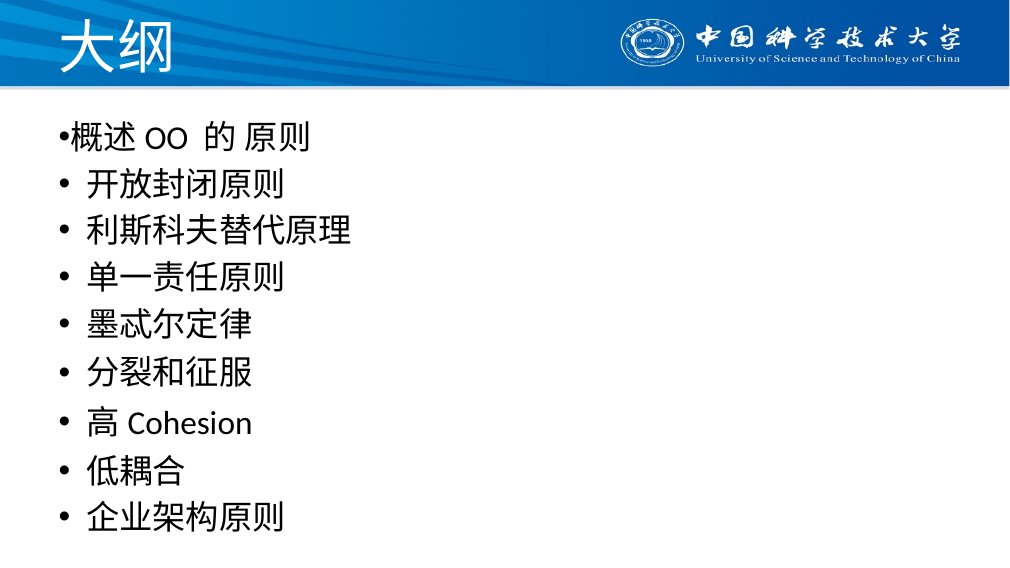

# 大纲
概述OO 的 原则
开放封闭原则
利斯科夫替代原理
单一责任原则
墨忒尔定律
分裂和征服
高Cohesion
低耦合
企业架构原则